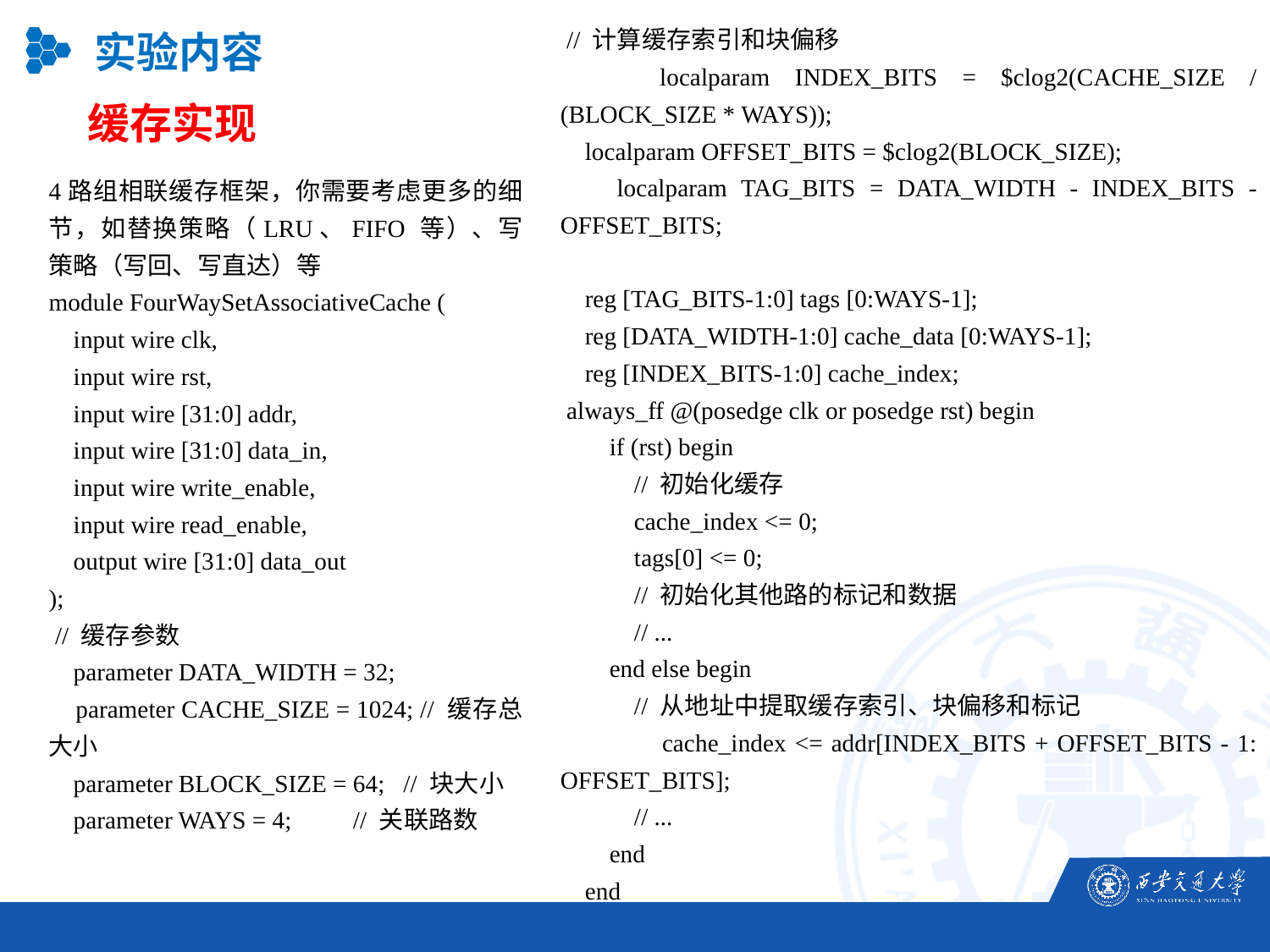

// 计算缓存索引和块偏移
    localparam INDEX_BITS = $clog2(CACHE_SIZE / (BLOCK_SIZE * WAYS));
    localparam OFFSET_BITS = $clog2(BLOCK_SIZE);
    localparam TAG_BITS = DATA_WIDTH - INDEX_BITS - OFFSET_BITS;

    reg [TAG_BITS-1:0] tags [0:WAYS-1];
    reg [DATA_WIDTH-1:0] cache_data [0:WAYS-1];
    reg [INDEX_BITS-1:0] cache_index;
 always_ff @(posedge clk or posedge rst) begin
        if (rst) begin
            // 初始化缓存
            cache_index <= 0;
            tags[0] <= 0;
            // 初始化其他路的标记和数据
            // ...
        end else begin
            // 从地址中提取缓存索引、块偏移和标记
            cache_index <= addr[INDEX_BITS + OFFSET_BITS - 1: OFFSET_BITS];
            // ...
        end
    end

实验内容
缓存实现
4路组相联缓存框架，你需要考虑更多的细节，如替换策略（LRU、FIFO 等）、写策略（写回、写直达）等
module FourWaySetAssociativeCache (
    input wire clk,
    input wire rst,
    input wire [31:0] addr,
    input wire [31:0] data_in,
    input wire write_enable,
    input wire read_enable,
    output wire [31:0] data_out
);
 // 缓存参数
    parameter DATA_WIDTH = 32;
    parameter CACHE_SIZE = 1024; // 缓存总大小
    parameter BLOCK_SIZE = 64;   // 块大小
    parameter WAYS = 4;          // 关联路数